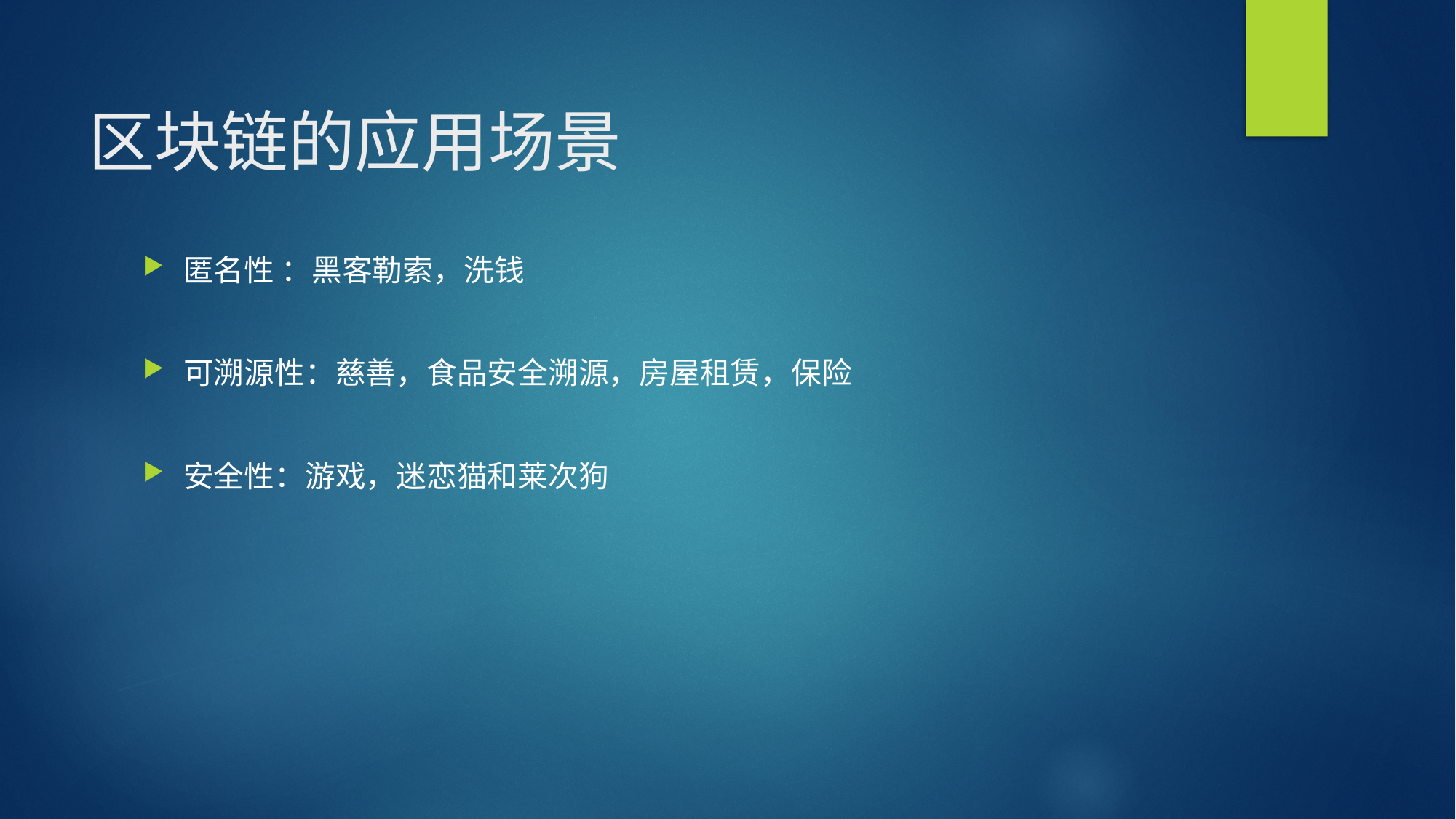

# 区块链的应用场景
匿名性 ：黑客勒索，洗钱

可溯源性：慈善，食品安全溯源，房屋租赁，保险

安全性：游戏，迷恋猫和莱次狗